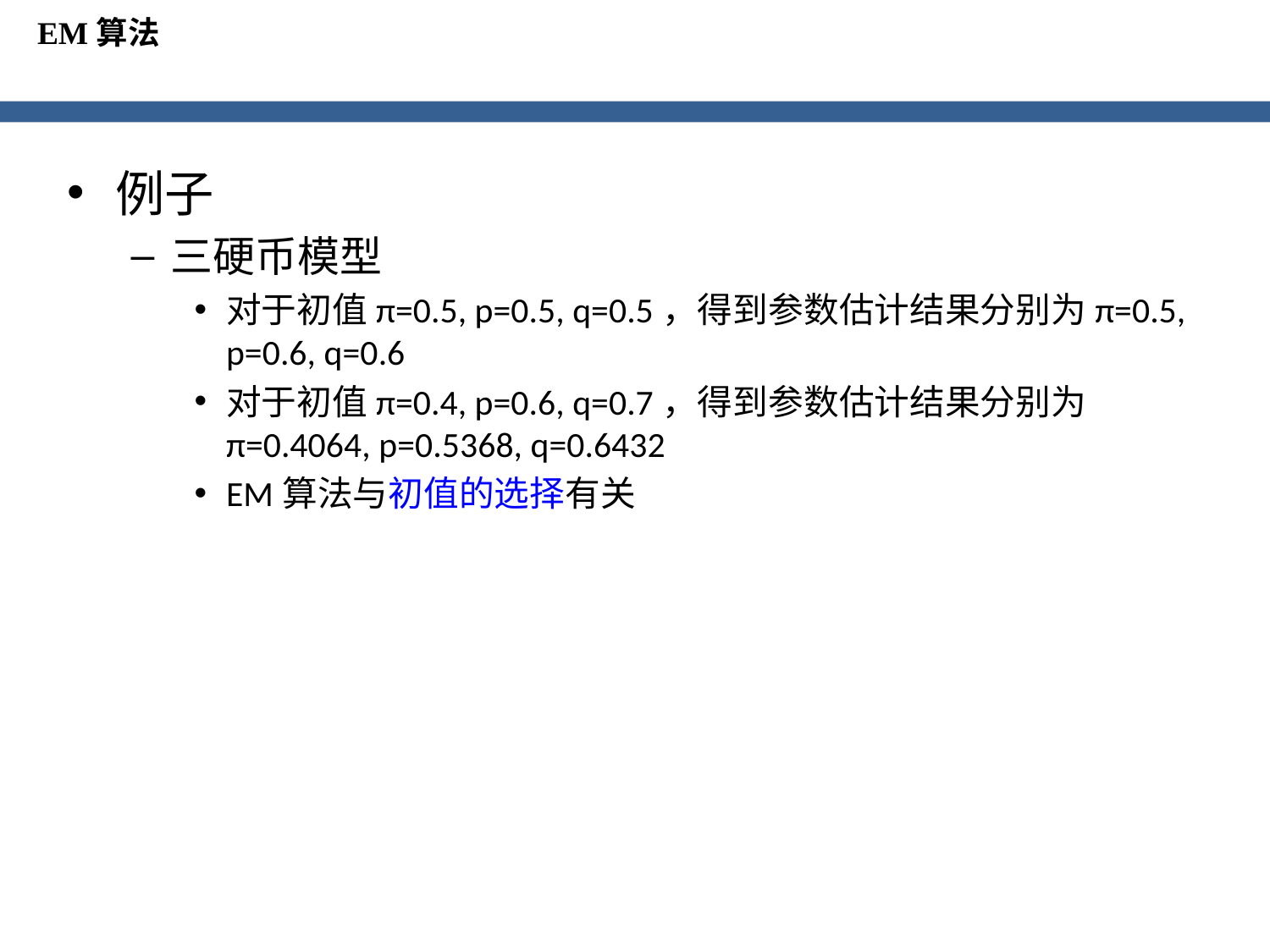

EM算法
例子
三硬币模型
对于初值π=0.5, p=0.5, q=0.5，得到参数估计结果分别为π=0.5, p=0.6, q=0.6
对于初值π=0.4, p=0.6, q=0.7，得到参数估计结果分别为π=0.4064, p=0.5368, q=0.6432
EM算法与初值的选择有关